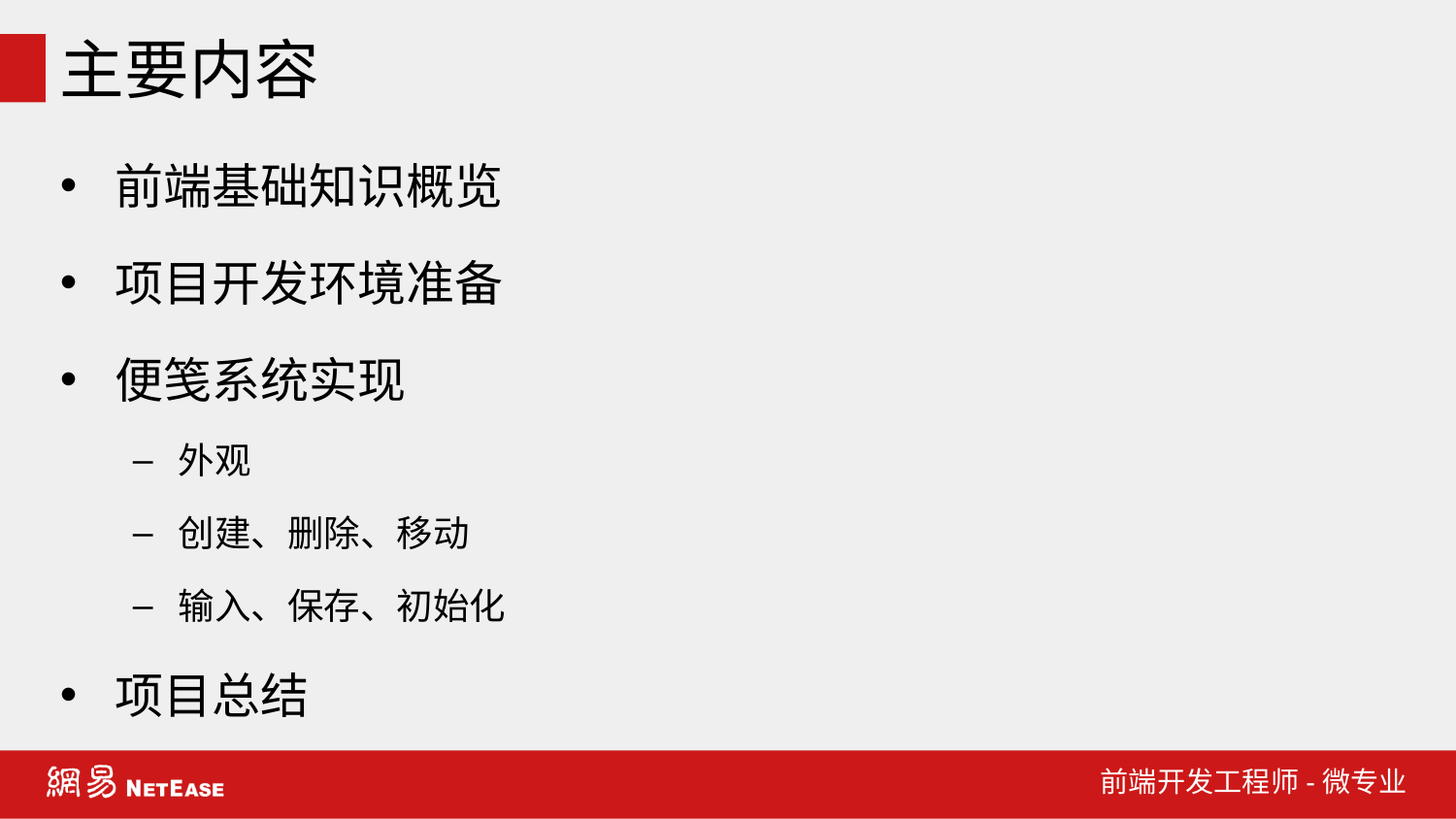

# 主要内容
前端基础知识概览
项目开发环境准备
便笺系统实现
外观
创建、删除、移动
输入、保存、初始化
项目总结

前端开发工程师-微专业